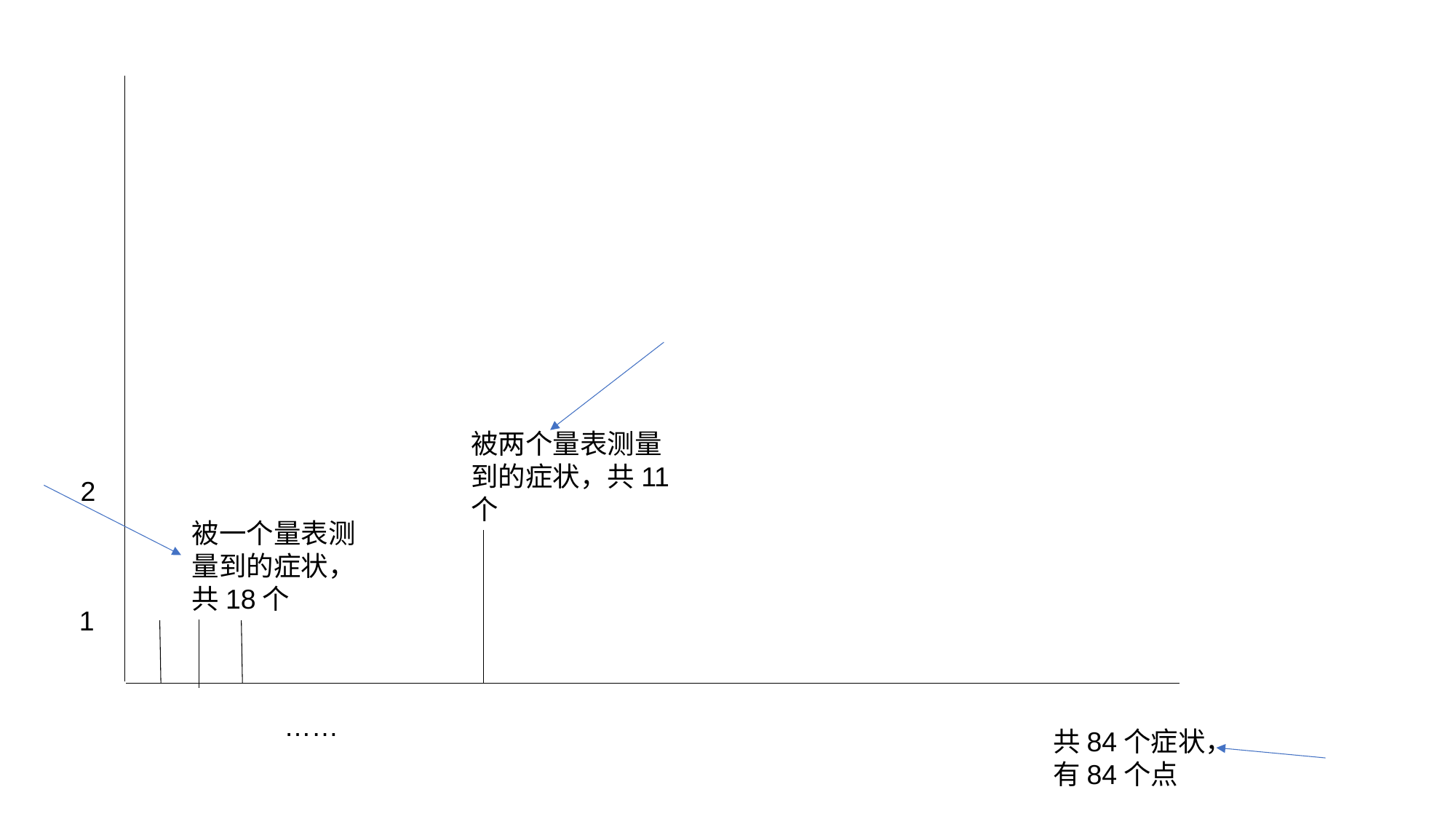

被两个量表测量到的症状，共11个
2
被一个量表测量到的症状，共18个
1
……
共84个症状，有84个点